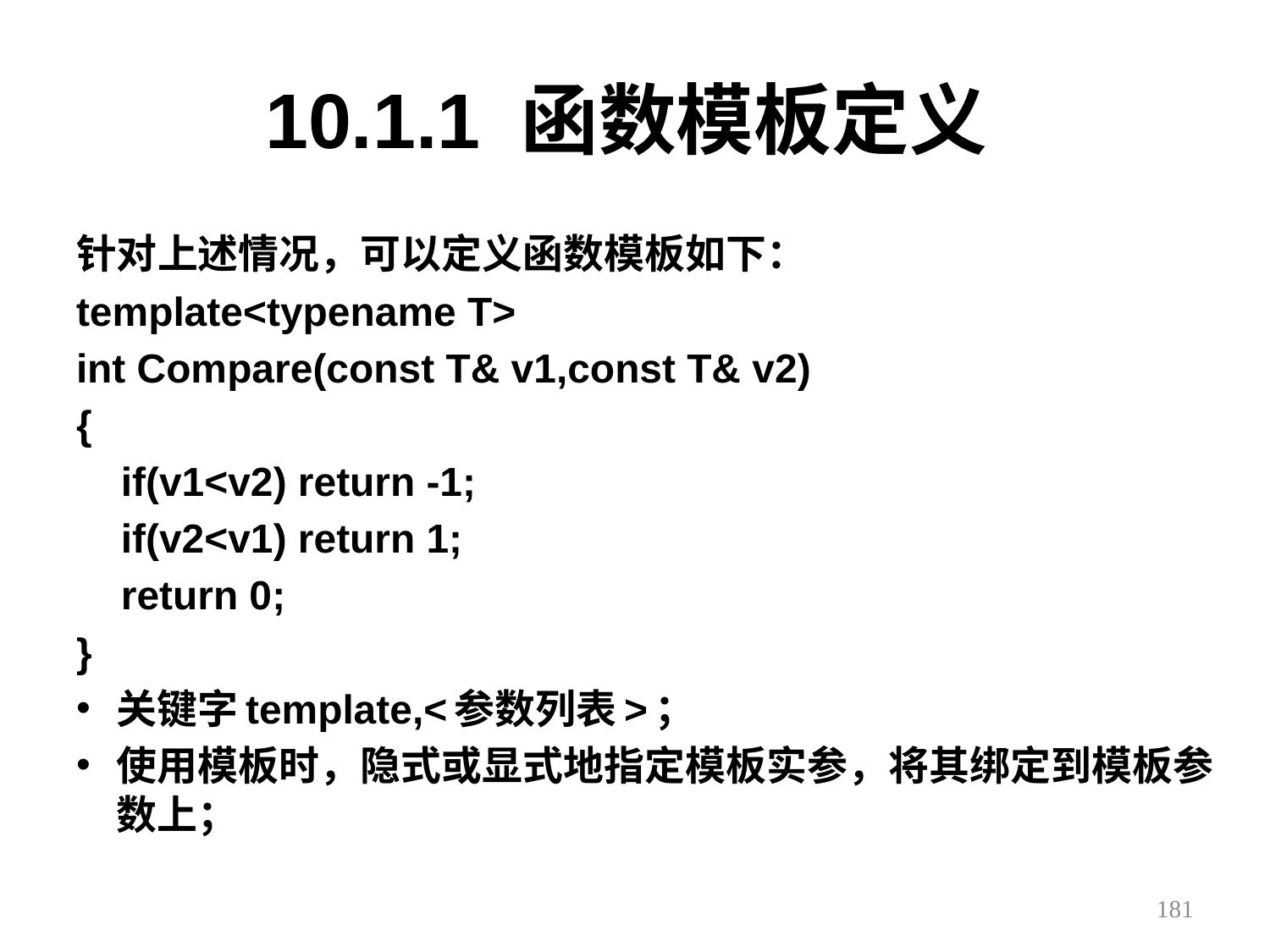

# 10.1.1 函数模板定义
针对上述情况，可以定义函数模板如下：
template<typename T>
int Compare(const T& v1,const T& v2)
{
    if(v1<v2) return -1;
    if(v2<v1) return 1;
    return 0;
}
关键字template,<参数列表>；
使用模板时，隐式或显式地指定模板实参，将其绑定到模板参数上；
181